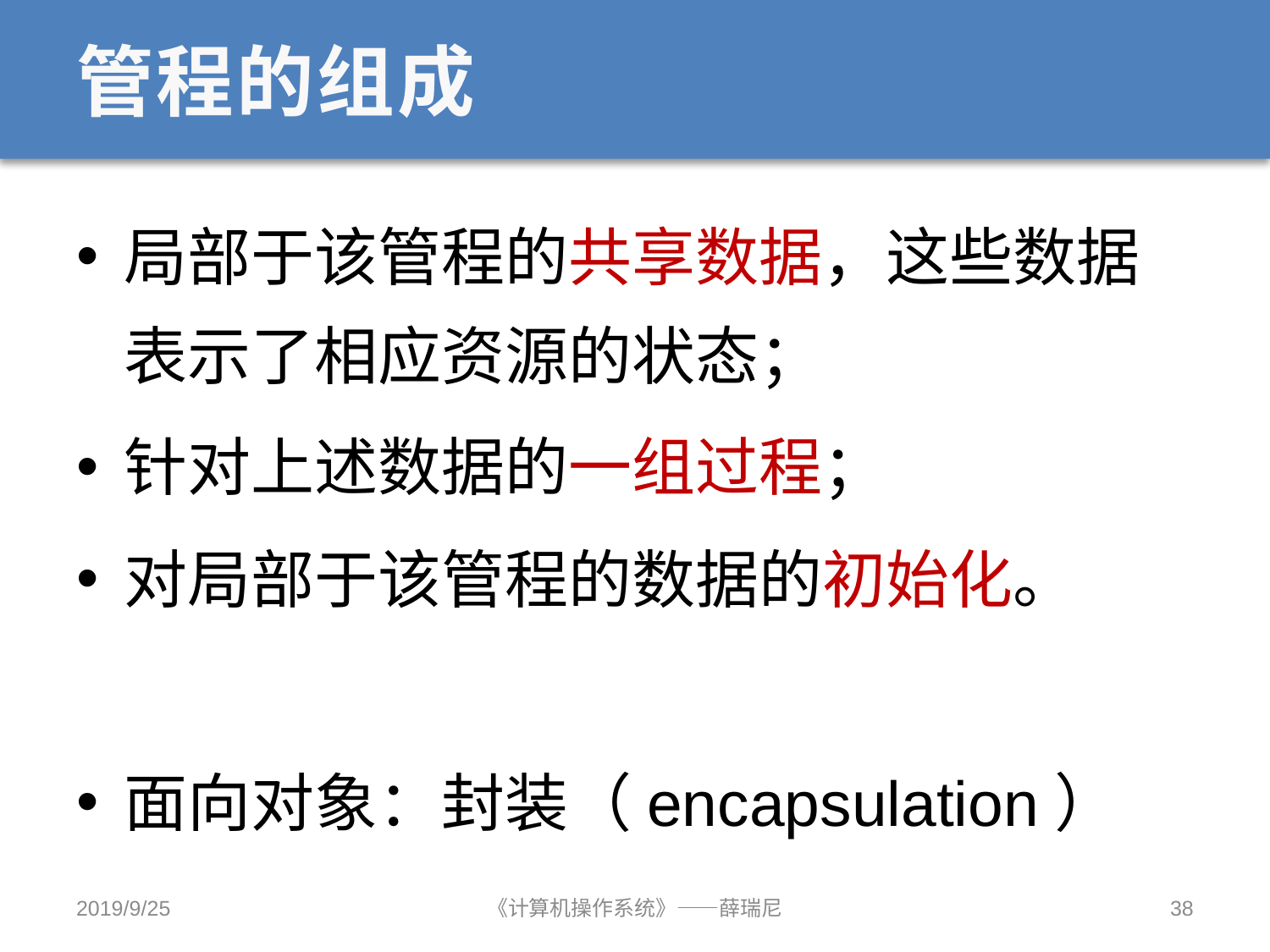

# 管程的组成
局部于该管程的共享数据，这些数据表示了相应资源的状态；
针对上述数据的一组过程；
对局部于该管程的数据的初始化。

面向对象：封装（encapsulation）

2019/9/25
《计算机操作系统》——薛瑞尼
38